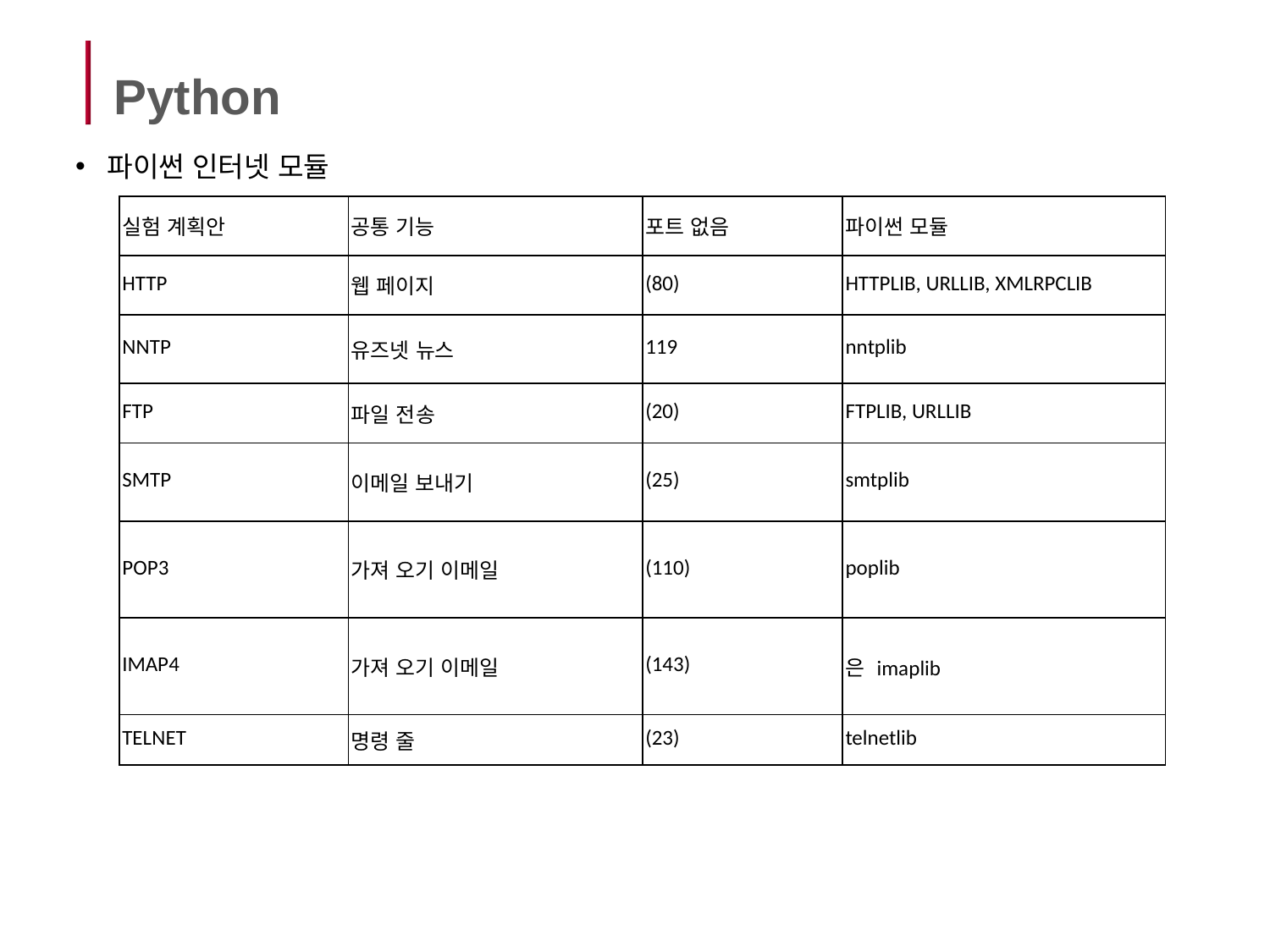

파이썬 인터넷 모듈
| 실험 계획안 | 공통 기능 | 포트 없음 | 파이썬 모듈 |
| --- | --- | --- | --- |
| HTTP | 웹 페이지 | (80) | HTTPLIB, URLLIB, XMLRPCLIB |
| NNTP | 유즈넷 뉴스 | 119 | nntplib |
| FTP | 파일 전송 | (20) | FTPLIB, URLLIB |
| SMTP | 이메일 보내기 | (25) | smtplib |
| POP3 | 가져 오기 이메일 | (110) | poplib |
| IMAP4 | 가져 오기 이메일 | (143) | 은 imaplib |
| TELNET | 명령 줄 | (23) | telnetlib |